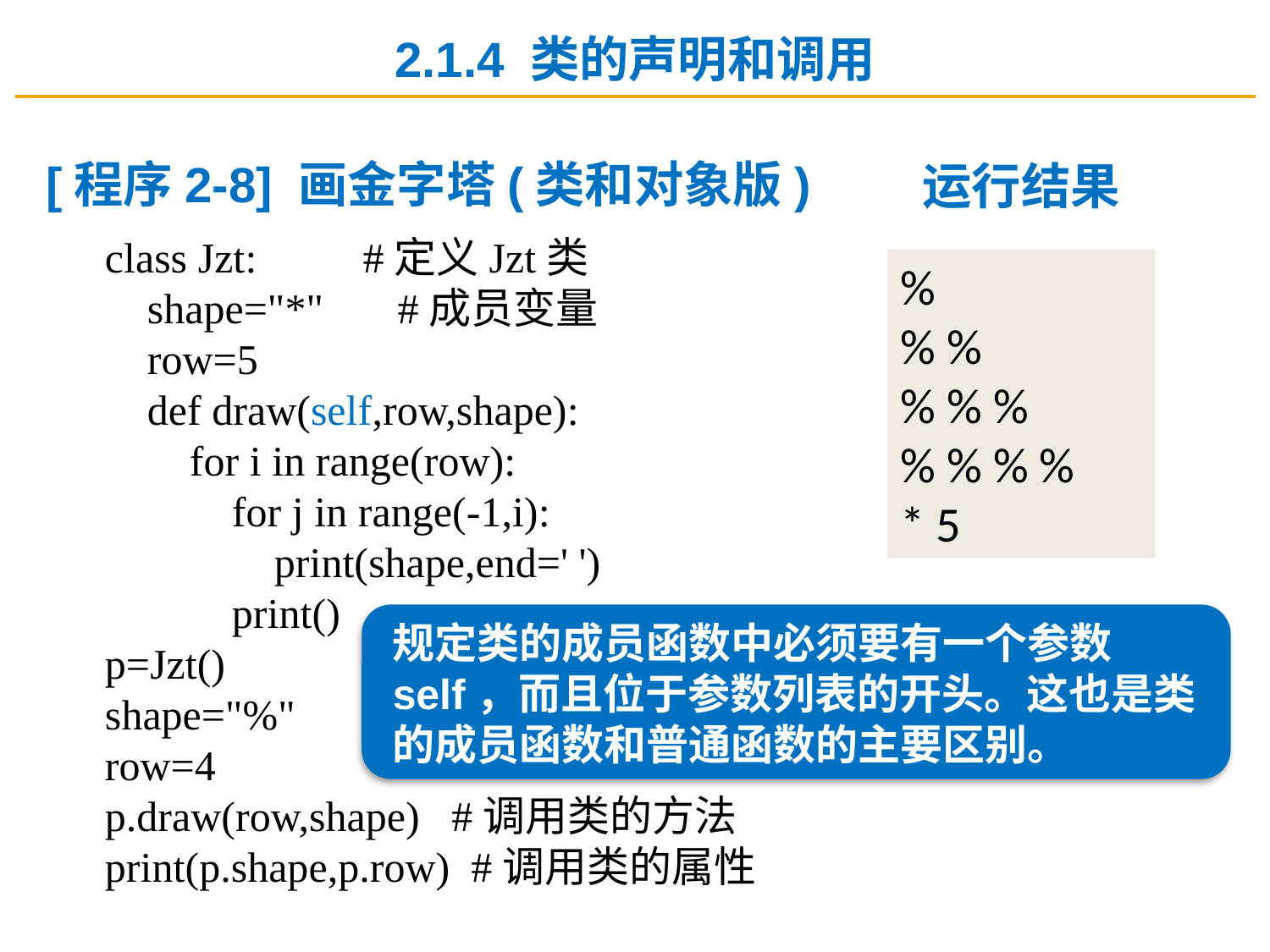

2.1.4 类的声明和调用

[程序2-8] 画金字塔(类和对象版)
运行结果
class Jzt:          #定义Jzt类
    shape="*"       #成员变量
    row=5
    def draw(self,row,shape):
        for i in range(row):
            for j in range(-1,i):
                print(shape,end=' ')
            print()
p=Jzt()
shape="%"
row=4
p.draw(row,shape)   #调用类的方法
print(p.shape,p.row)  #调用类的属性
%
% %
% % %
% % % %
* 5

规定类的成员函数中必须要有一个参数self，而且位于参数列表的开头。这也是类的成员函数和普通函数的主要区别。